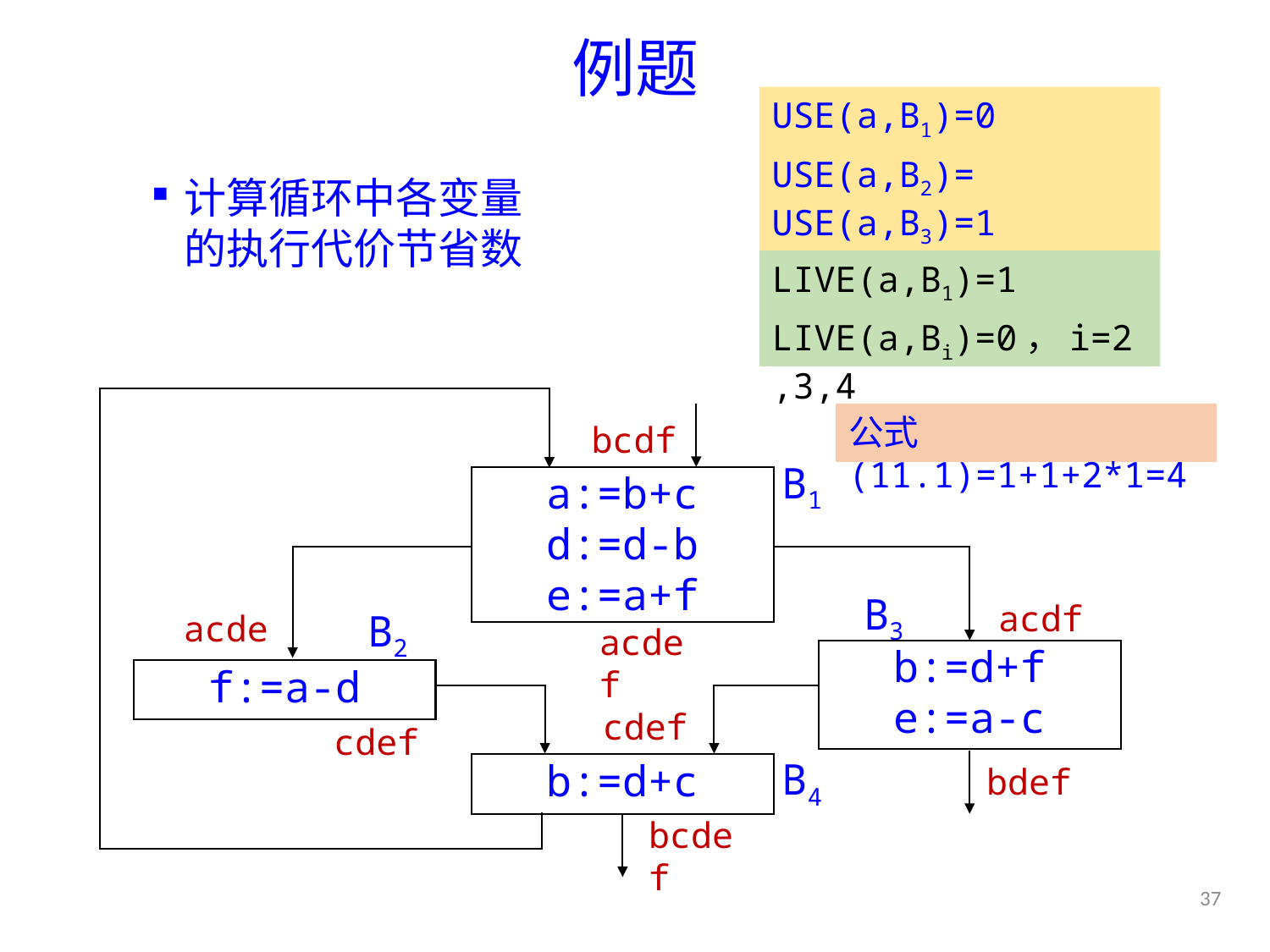

# 例题
USE(a,B1)=0
USE(a,B2)= USE(a,B3)=1
USE(a,B4)=0
LIVE(a,B1)=1
LIVE(a,Bi)=0，i=2,3,4
计算循环中各变量的执行代价节省数

bcdf
B1
a:=b+c
d:=d-b
e:=a+f

B3
acdf
B2
acde
acdef
b:=d+f
e:=a-c
f:=a-d

cdef
cdef
B4
bdef
b:=d+c
bcdef

公式(11.1)=1+1+2*1=4
37